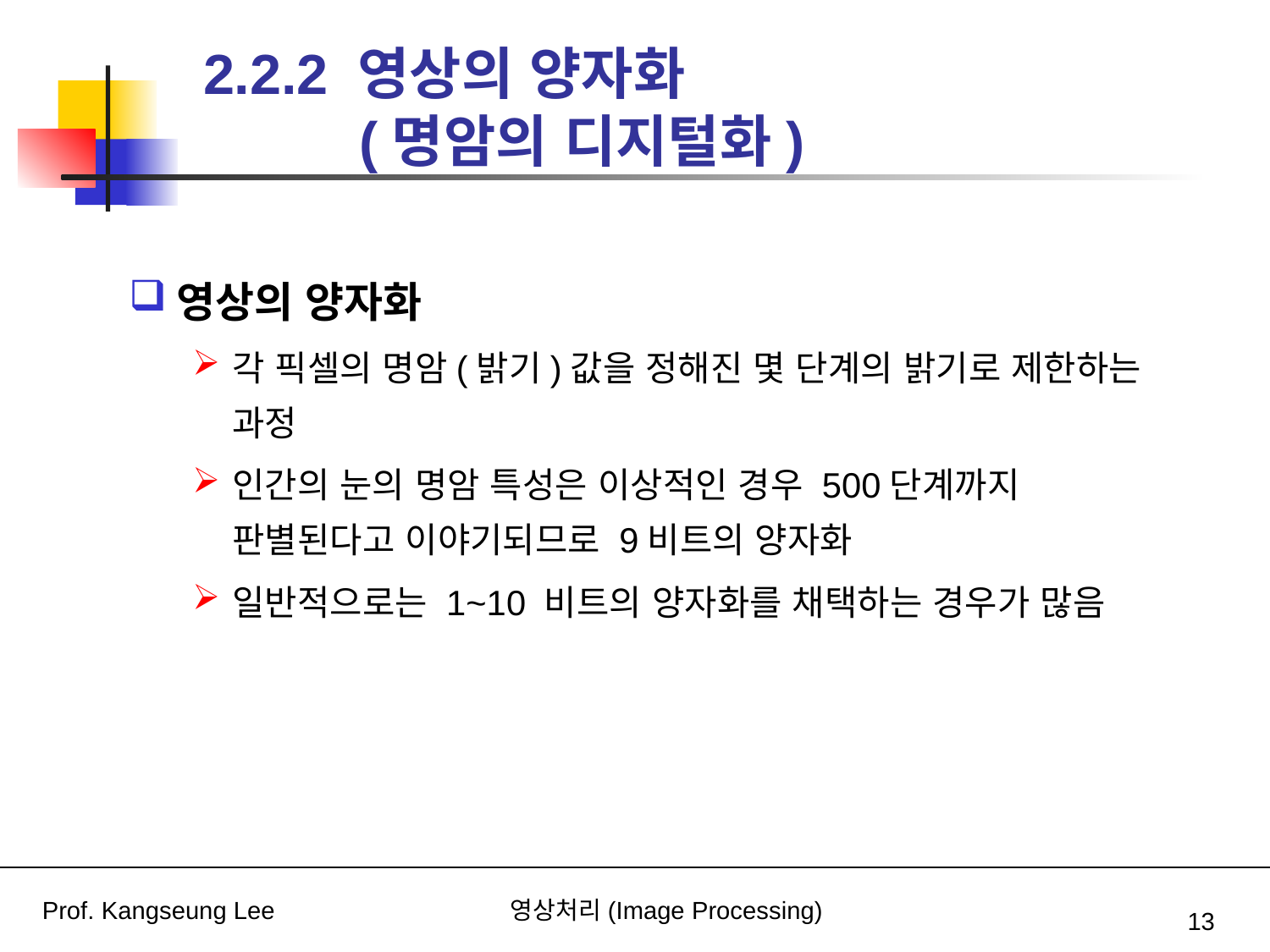

# 2.2.2 영상의 양자화 (명암의 디지털화)
영상의 양자화
각 픽셀의 명암(밝기)값을 정해진 몇 단계의 밝기로 제한하는 과정
인간의 눈의 명암 특성은 이상적인 경우 500단계까지 판별된다고 이야기되므로 9비트의 양자화
일반적으로는 1~10 비트의 양자화를 채택하는 경우가 많음
13

Prof. Kangseung Lee